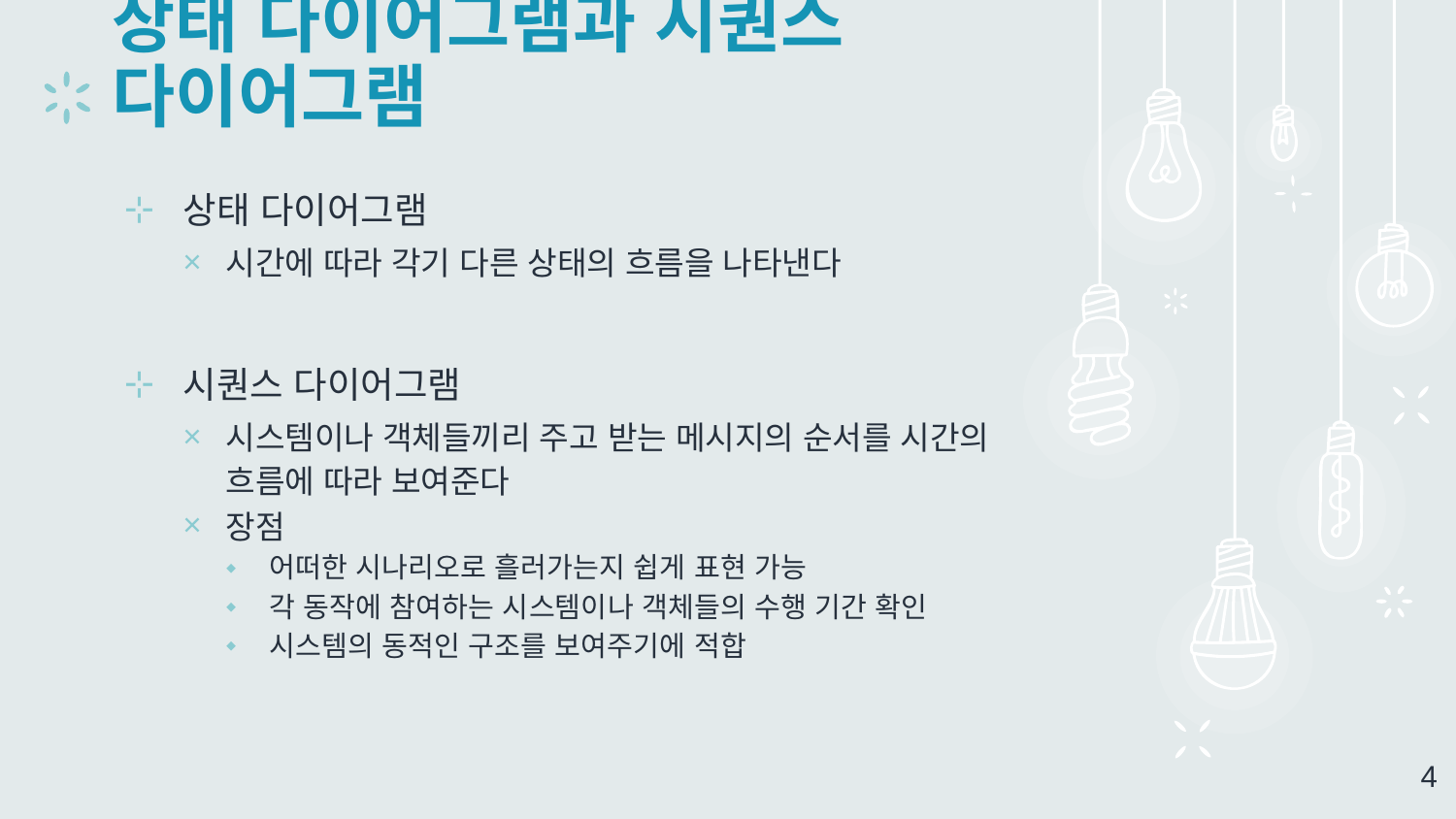

# 상태 다이어그램과 시퀀스 다이어그램
상태 다이어그램
시간에 따라 각기 다른 상태의 흐름을 나타낸다

시퀀스 다이어그램
시스템이나 객체들끼리 주고 받는 메시지의 순서를 시간의 흐름에 따라 보여준다
장점
어떠한 시나리오로 흘러가는지 쉽게 표현 가능
각 동작에 참여하는 시스템이나 객체들의 수행 기간 확인
시스템의 동적인 구조를 보여주기에 적합
4